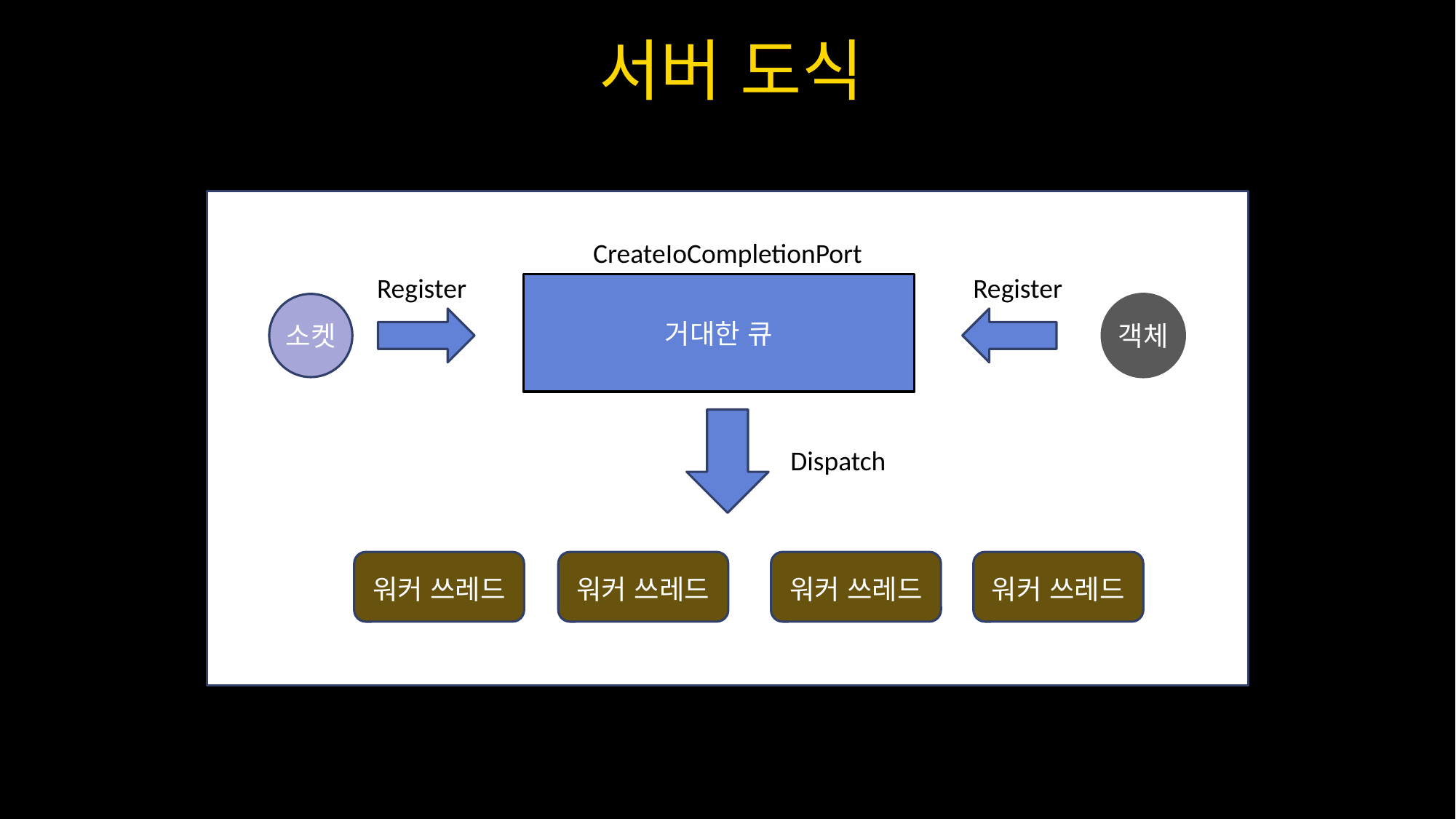

서버 도식

CreateIoCompletionPort
Register
Register
거대한 큐

소켓
객체

Dispatch

워커 쓰레드
워커 쓰레드
워커 쓰레드
워커 쓰레드